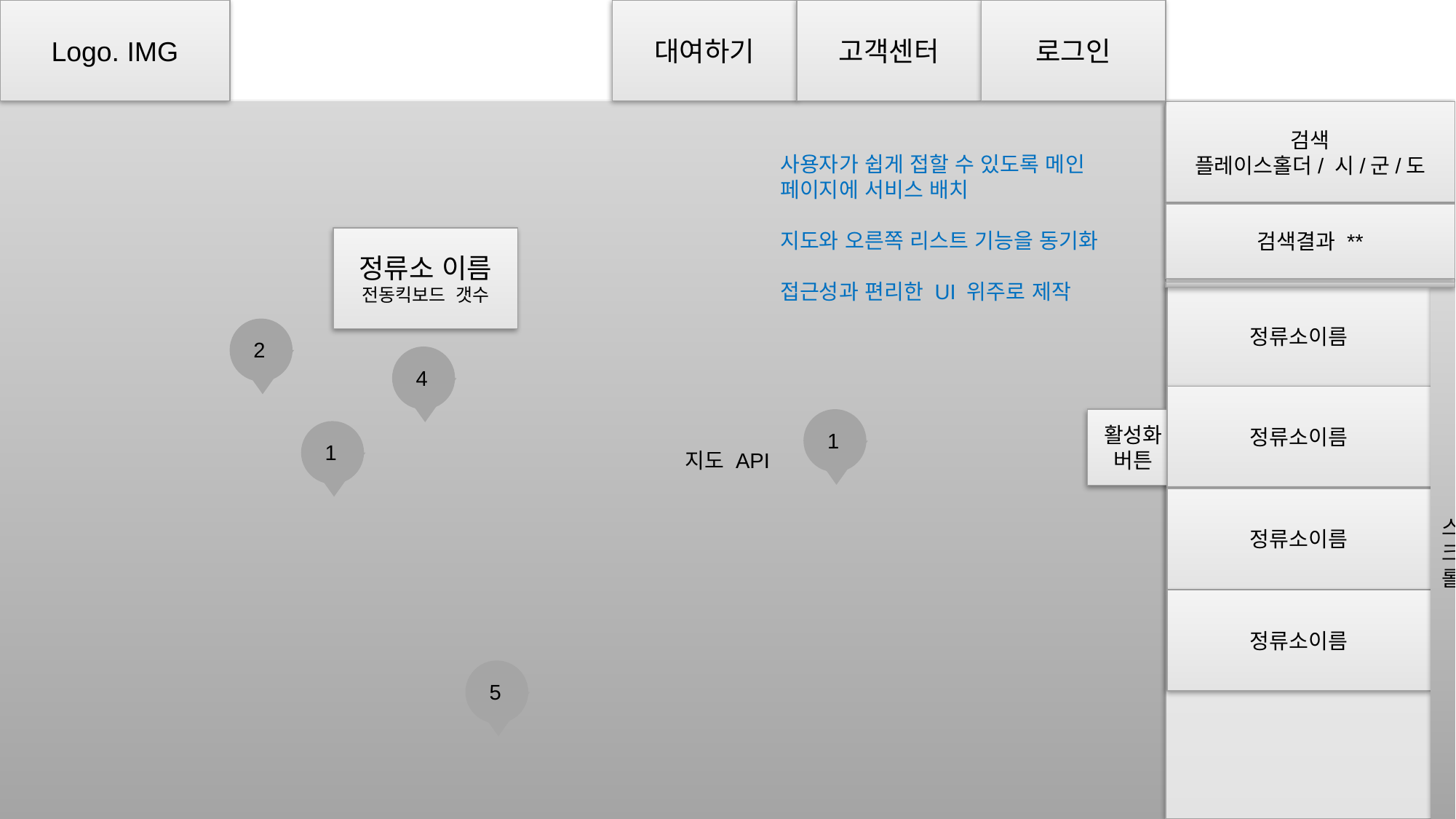

고객센터
대여하기
로그인
Logo. IMG
지도 API
정류소이름
검색
플레이스홀더/ 시/군/도
사용자가 쉽게 접할 수 있도록 메인 페이지에 서비스 배치

지도와 오른쪽 리스트 기능을 동기화

접근성과 편리한 UI 위주로 제작
검색결과 **
정류소 이름
전동킥보드  갯수

스크롤
정류소이름

2

4
정류소이름

활성화 버튼

1
1
정류소이름
정류소이름

5